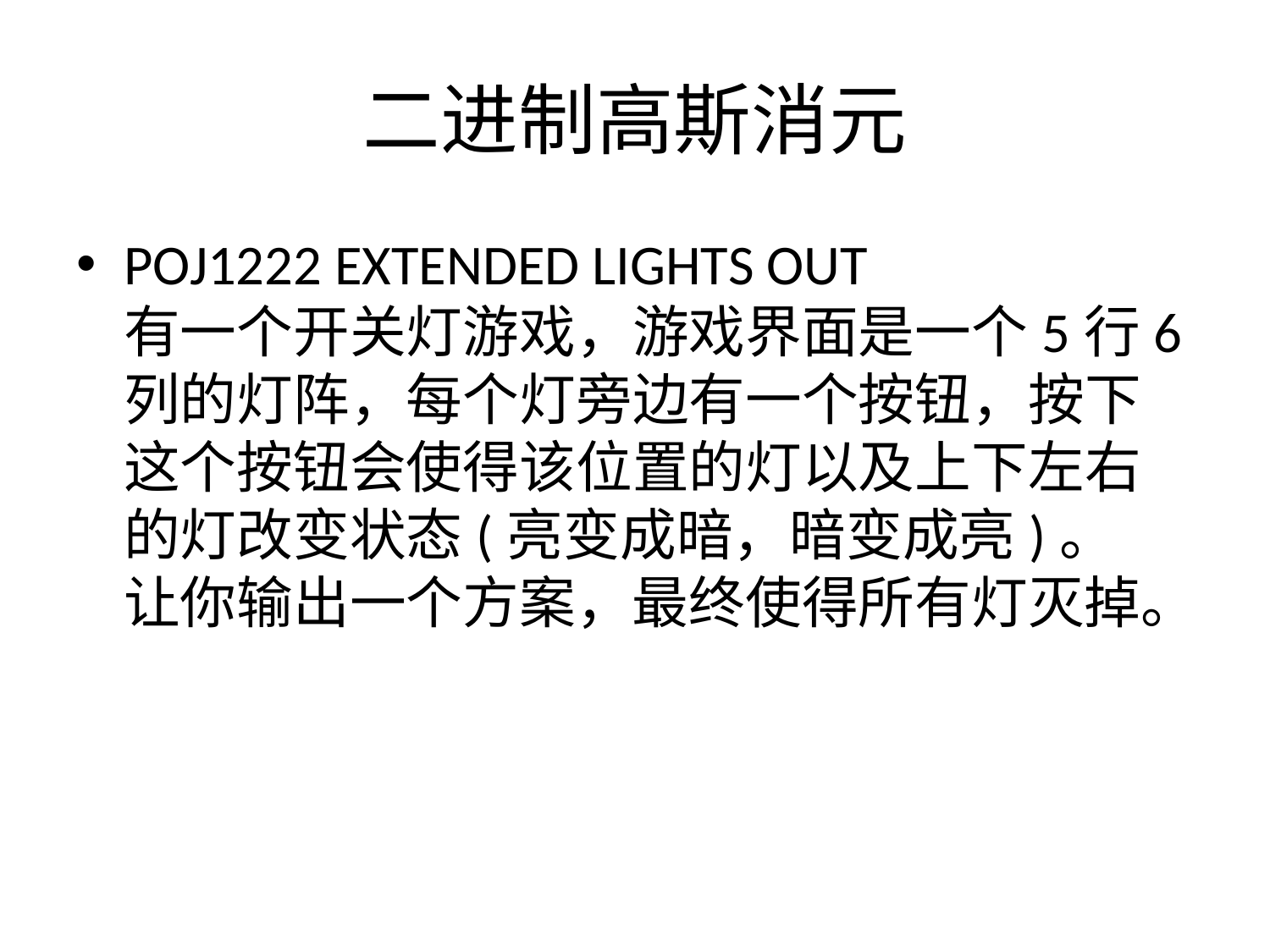

# 二进制高斯消元
POJ1222 EXTENDED LIGHTS OUT
有一个开关灯游戏，游戏界面是一个5行6列的灯阵，每个灯旁边有一个按钮，按下这个按钮会使得该位置的灯以及上下左右的灯改变状态(亮变成暗，暗变成亮)。
让你输出一个方案，最终使得所有灯灭掉。